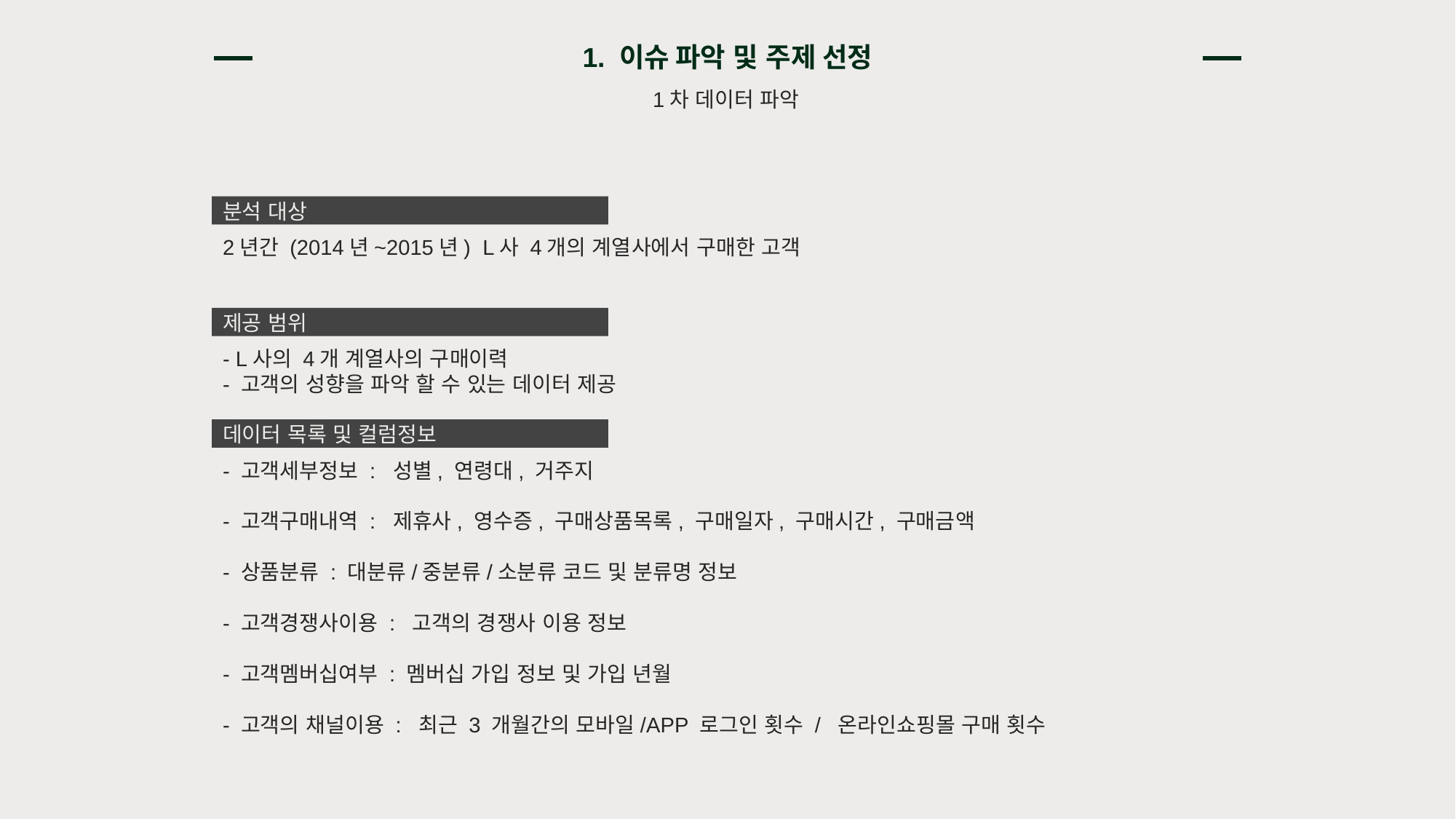

1. 이슈 파악 및 주제 선정
1차 데이터 파악
분석 대상

소제목을 적어주세요
2년간 (2014년~2015년)  L사 4개의 계열사에서 구매한 고객
제공 범위

- L사의 4개 계열사의 구매이력
- 고객의 성향을 파악 할 수 있는 데이터 제공
데이터 목록 및 컬럼정보

- 고객세부정보 :  성별, 연령대, 거주지

- 고객구매내역 :  제휴사, 영수증, 구매상품목록, 구매일자, 구매시간, 구매금액

- 상품분류 : 대분류/중분류/소분류 코드 및 분류명 정보

- 고객경쟁사이용 :  고객의 경쟁사 이용 정보

- 고객멤버십여부 : 멤버십 가입 정보 및 가입 년월

- 고객의 채널이용 :  최근 3 개월간의 모바일/APP 로그인 횟수 /  온라인쇼핑몰 구매 횟수